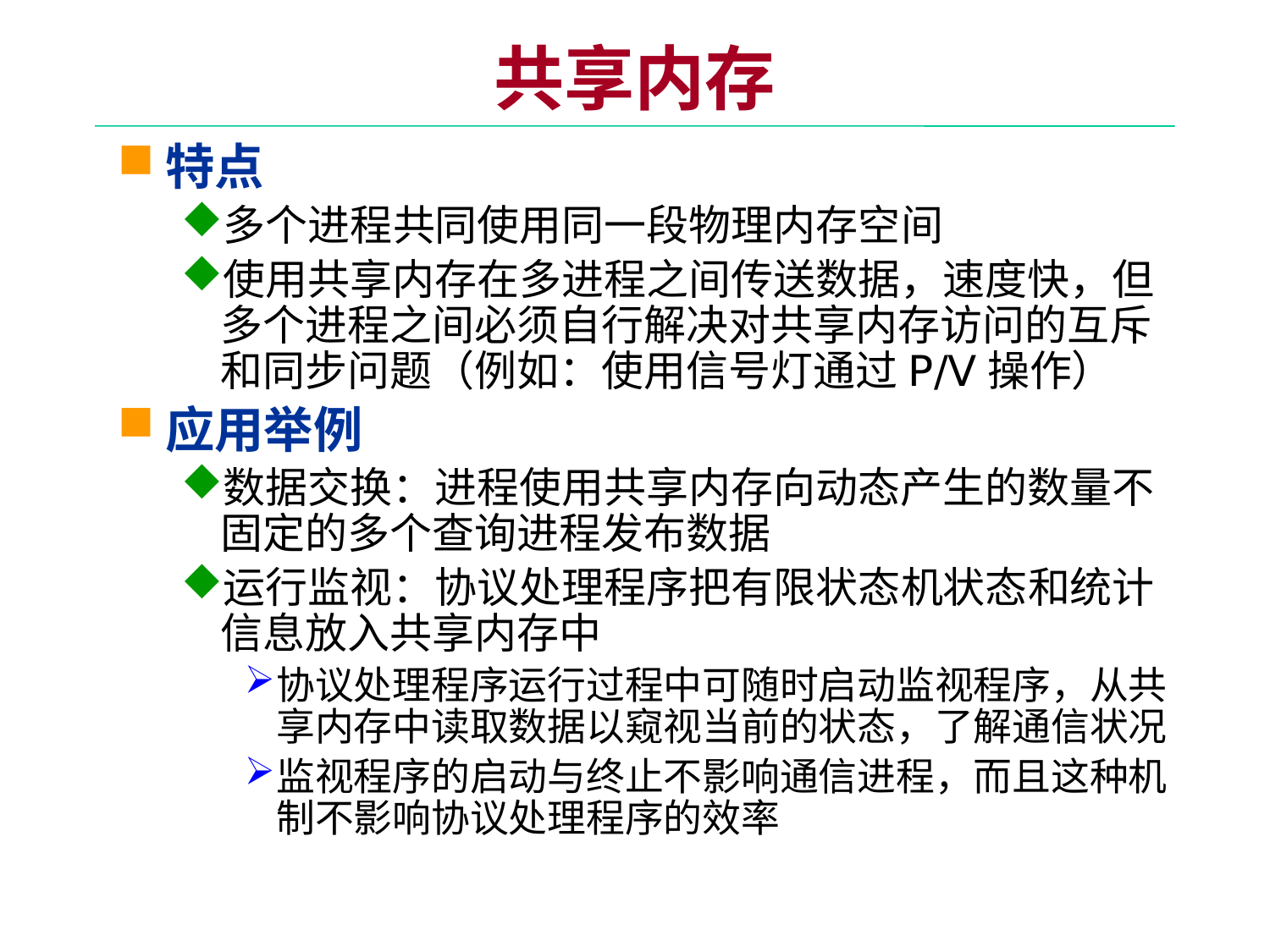

# 共享内存
特点
多个进程共同使用同一段物理内存空间
使用共享内存在多进程之间传送数据，速度快，但多个进程之间必须自行解决对共享内存访问的互斥和同步问题（例如：使用信号灯通过P/V操作）
应用举例
数据交换：进程使用共享内存向动态产生的数量不固定的多个查询进程发布数据
运行监视：协议处理程序把有限状态机状态和统计信息放入共享内存中
协议处理程序运行过程中可随时启动监视程序，从共享内存中读取数据以窥视当前的状态，了解通信状况
监视程序的启动与终止不影响通信进程，而且这种机制不影响协议处理程序的效率